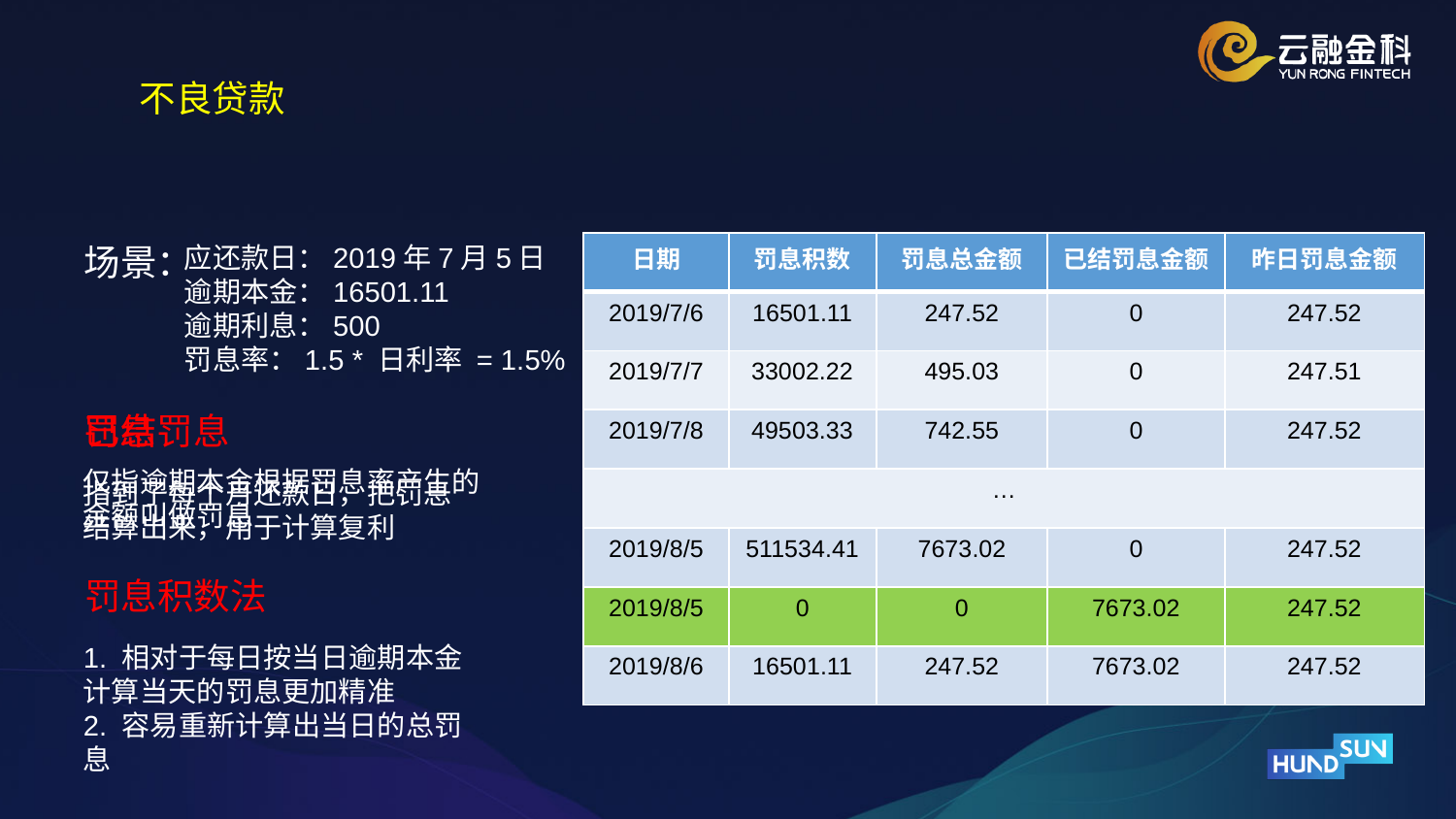

不良贷款
场景：
应还款日：2019年7月5日
逾期本金：16501.11
逾期利息：500
罚息率：1.5 * 日利率 = 1.5%
| 日期 | 罚息积数 | 罚息总金额 | 昨日罚息金额 |
| --- | --- | --- | --- |
| 2019/7/6 | 16501.11 | 16501.11 \* 0.015 ≈ 247.52 | 247.52 |
| 2019/7/7 | 33002.22 | 33002.22 \* 0.015 ≈ 495.03 | 247.51 |
| 2019/7/8 | 49503.33 | 49503.33 \* 0.015 ≈ 742.55 | 247.52 |
| 2019/7/9 | 66004.44 | 66004.44 \* 0.015 ≈ 990.07 | 247.52 |
| 2019/7/10 | 82505.55 | 82505.55 \* 0.015 ≈ 1237.58 | 247.51 |
| 日期 | 罚息积数 | 罚息总金额 | 已结罚息金额 | 昨日罚息金额 |
| --- | --- | --- | --- | --- |
| 2019/7/6 | 16501.11 | 247.52 | 0 | 247.52 |
| 2019/7/7 | 33002.22 | 495.03 | 0 | 247.51 |
| 2019/7/8 | 49503.33 | 742.55 | 0 | 247.52 |
| … |  |  |  |  |
| 2019/8/5 | 511534.41 | 7673.02 | 0 | 247.52 |
| 2019/8/5 | 0 | 0 | 7673.02 | 247.52 |
| 2019/8/6 | 16501.11 | 247.52 | 7673.02 | 247.52 |
罚息
已结罚息
仅指逾期本金根据罚息率产生的金额叫做罚息
指到了每个月还款日，把罚息结算出来，用于计算复利
罚息积数法
1. 相对于每日按当日逾期本金计算当天的罚息更加精准
2. 容易重新计算出当日的总罚息